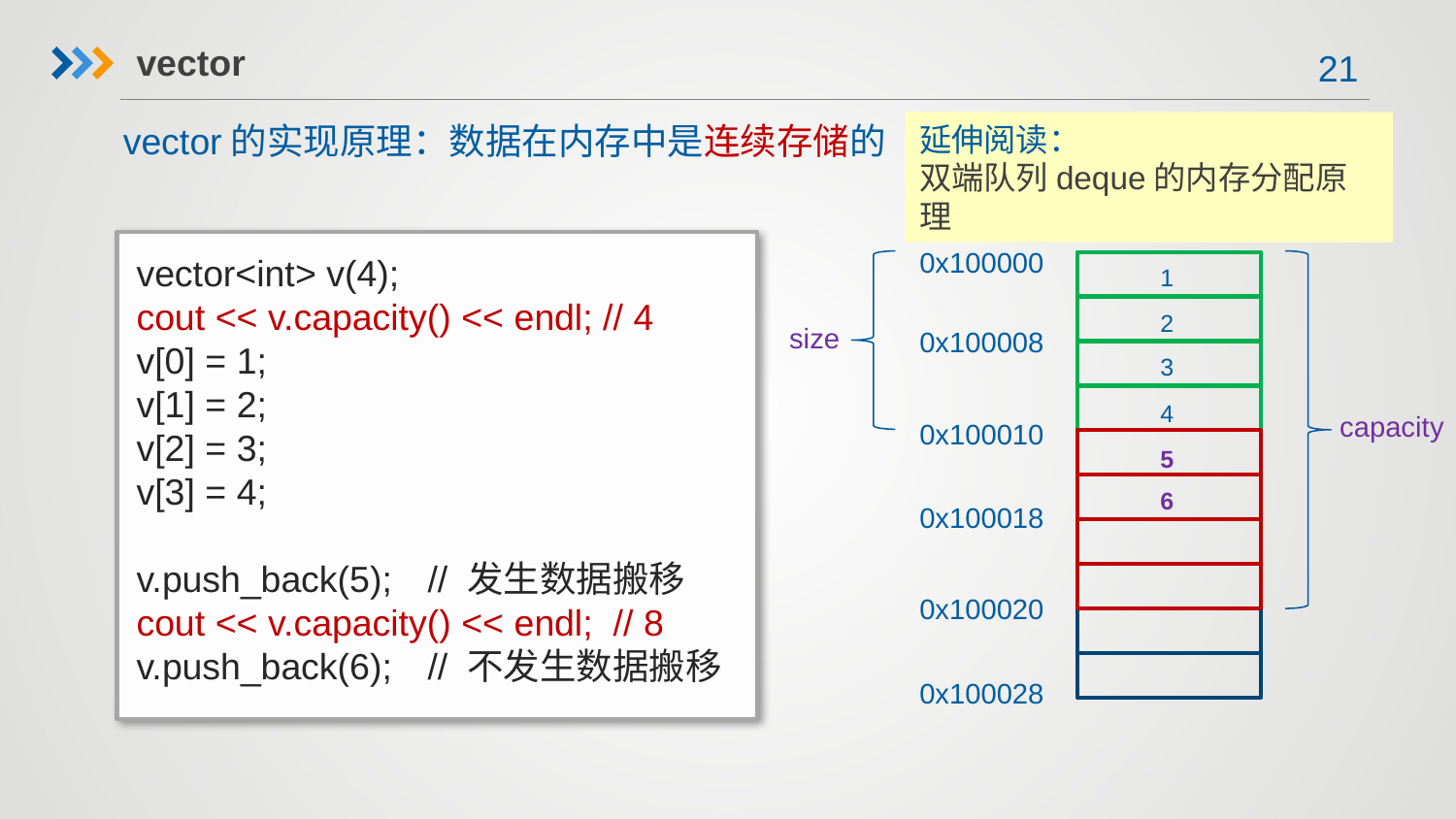

vector
vector的实现原理：数据在内存中是连续存储的

延伸阅读：
双端队列deque的内存分配原理

vector<int> v(4);
cout << v.capacity() << endl; // 4
v[0] = 1;
v[1] = 2;
v[2] = 3;
v[3] = 4;

v.push_back(5);	// 发生数据搬移
cout << v.capacity() << endl;  // 8
v.push_back(6);	// 不发生数据搬移
0x100000

1

2
size
0x100008

3

4
capacity
0x100010

5

6
0x100018

0x100020

0x100028